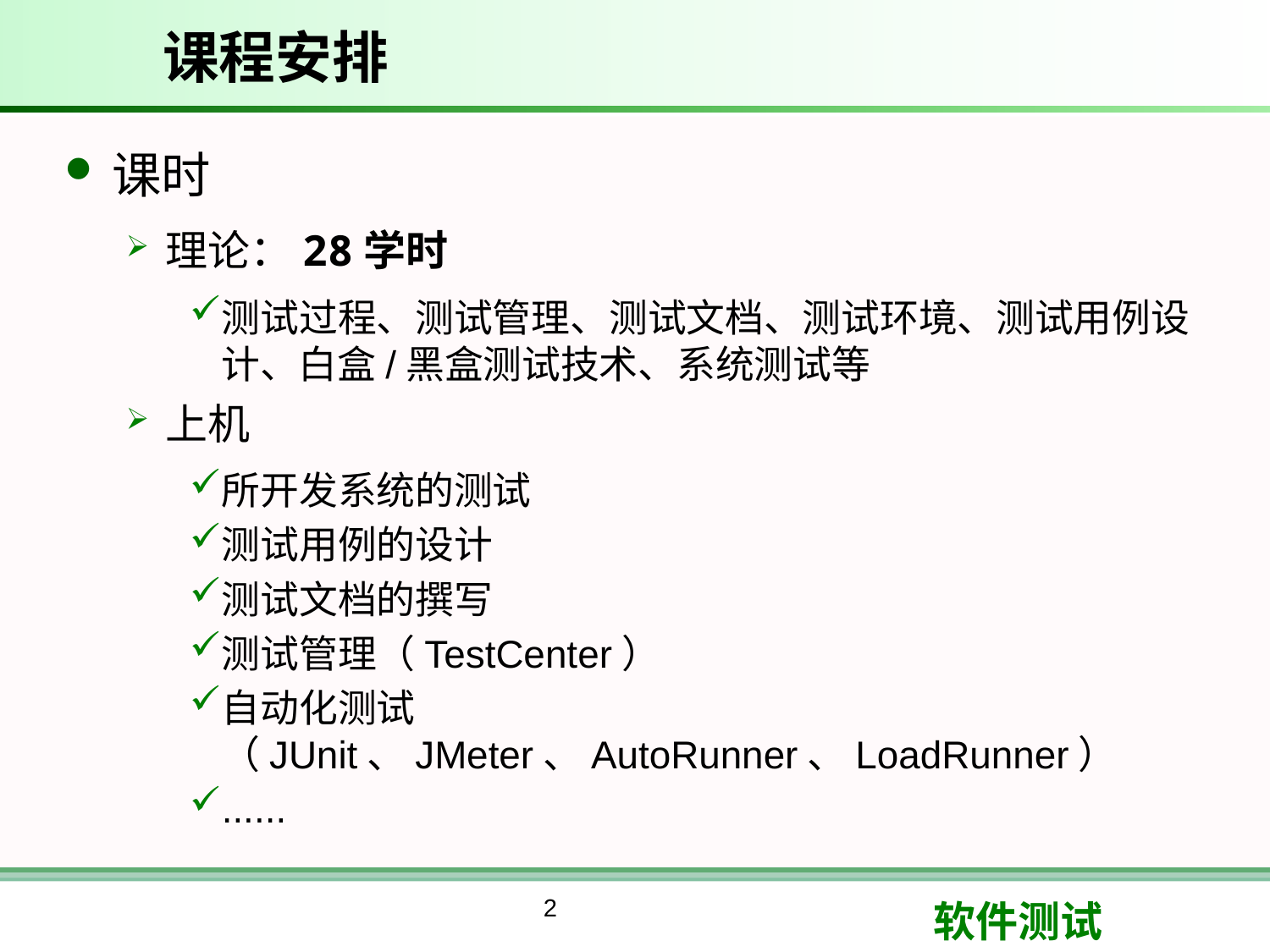

# 课程安排
课时
理论：28学时
测试过程、测试管理、测试文档、测试环境、测试用例设计、白盒/黑盒测试技术、系统测试等
上机
所开发系统的测试
测试用例的设计
测试文档的撰写
测试管理（TestCenter）
自动化测试（JUnit、JMeter、AutoRunner、LoadRunner）
......

2